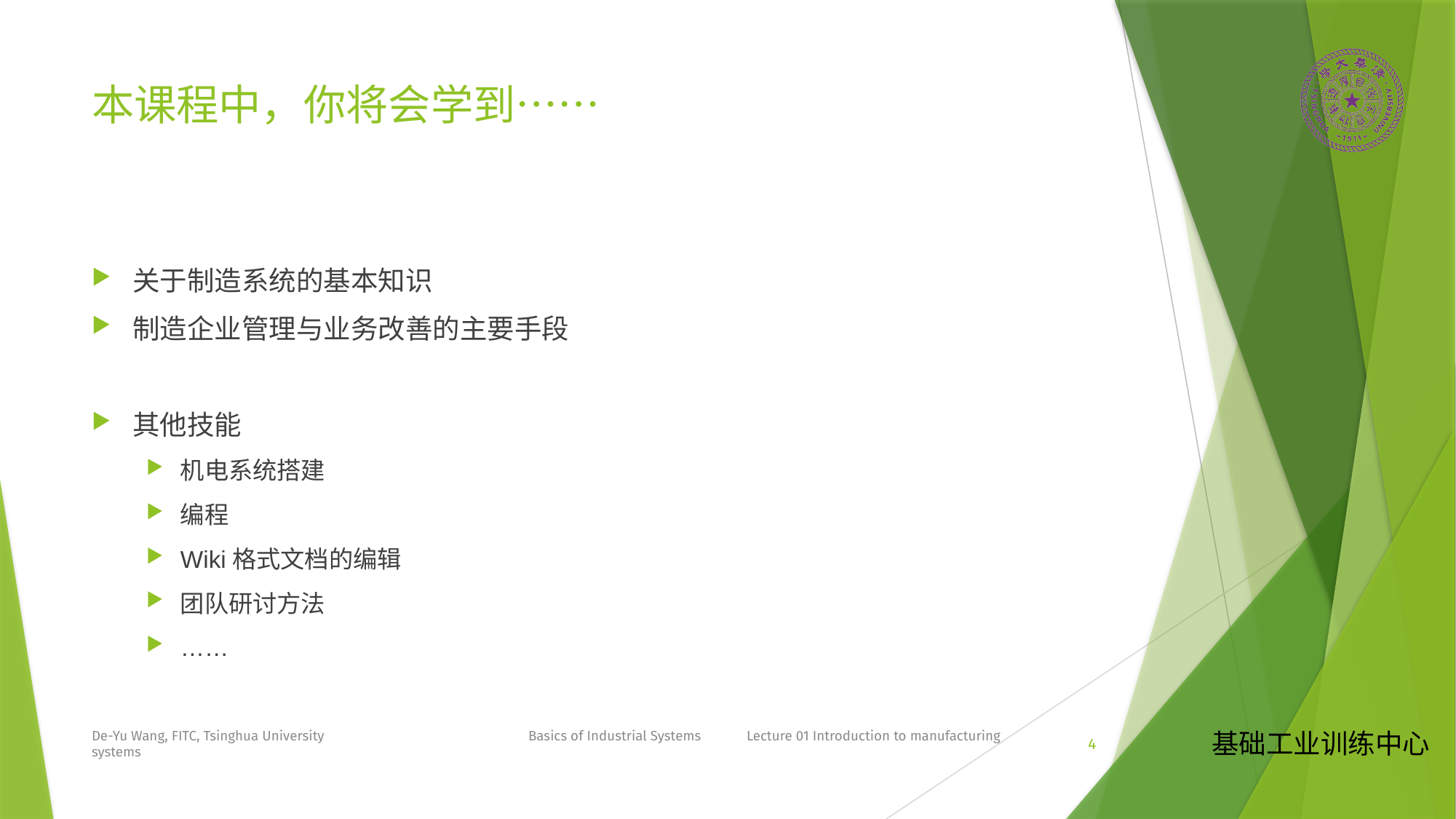

# 本课程中，你将会学到……
关于制造系统的基本知识
制造企业管理与业务改善的主要手段

其他技能
机电系统搭建
编程
Wiki格式文档的编辑
团队研讨方法
……
4